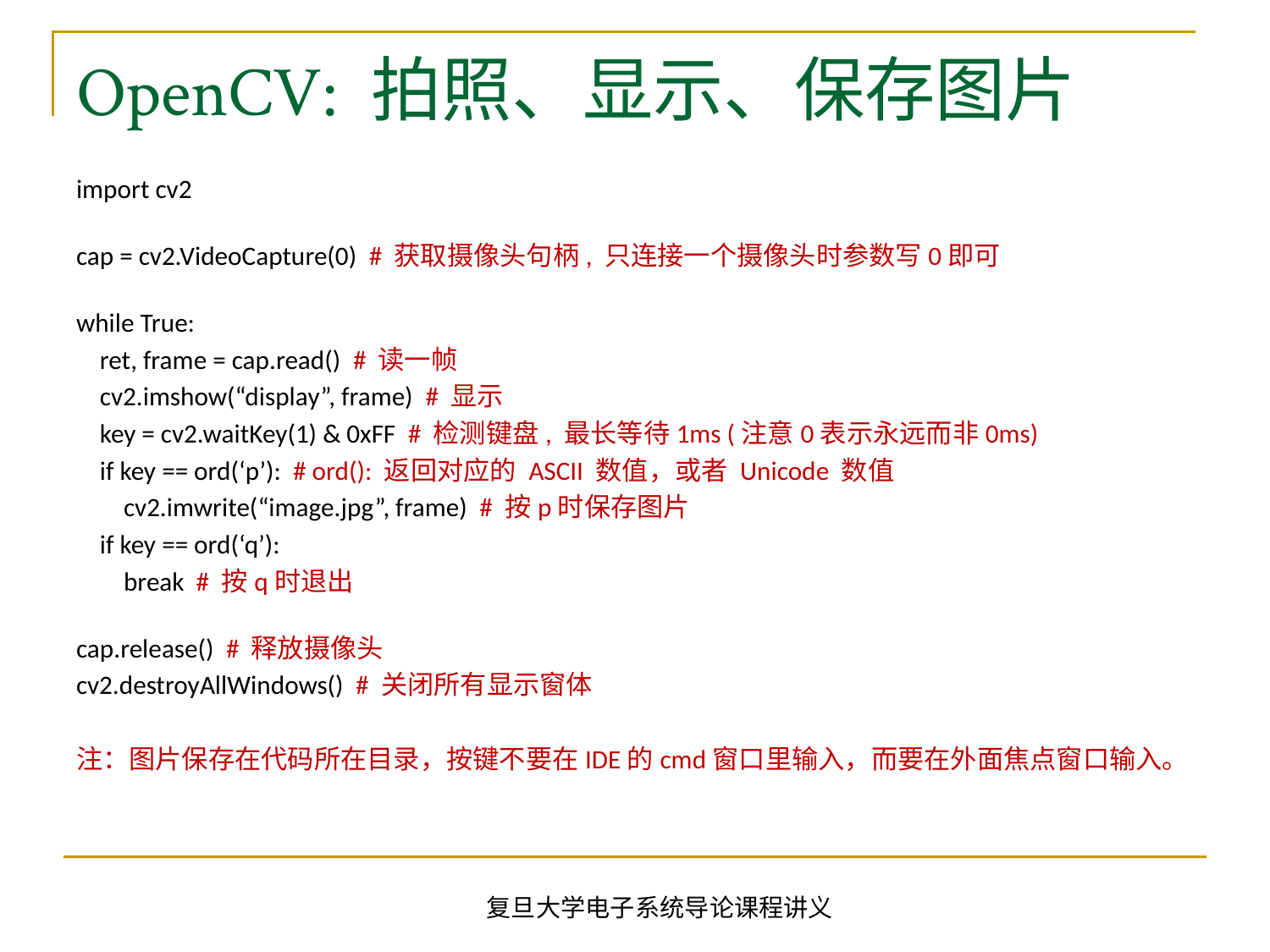

# OpenCV: 拍照、显示、保存图片
import cv2

cap = cv2.VideoCapture(0)  # 获取摄像头句柄, 只连接一个摄像头时参数写0即可

while True:
    ret, frame = cap.read()  # 读一帧
    cv2.imshow(“display”, frame)  # 显示
    key = cv2.waitKey(1) & 0xFF  # 检测键盘, 最长等待1ms (注意0表示永远而非0ms)
    if key == ord(‘p’):  # ord(): 返回对应的 ASCII 数值，或者 Unicode 数值
        cv2.imwrite(“image.jpg”, frame)  # 按p时保存图片
    if key == ord(‘q’):
        break  # 按q时退出

cap.release()  # 释放摄像头
cv2.destroyAllWindows()  # 关闭所有显示窗体

注：图片保存在代码所在目录，按键不要在IDE的cmd窗口里输入，而要在外面焦点窗口输入。